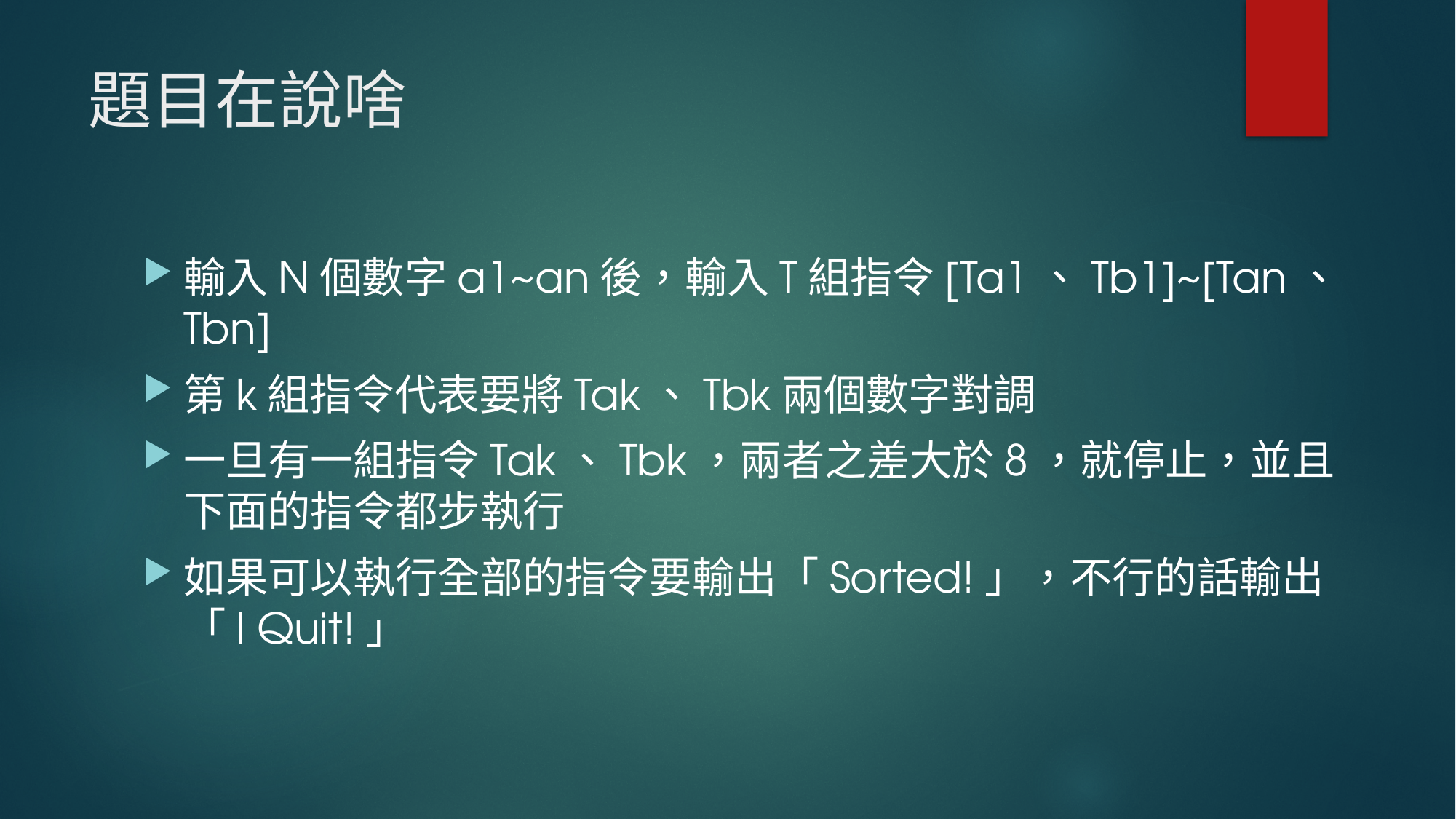

# 題目在說啥
輸入N個數字a1~an後，輸入T組指令[Ta1、Tb1]~[Tan、Tbn]
第k組指令代表要將Tak、Tbk兩個數字對調
一旦有一組指令Tak、Tbk，兩者之差大於8，就停止，並且下面的指令都步執行
如果可以執行全部的指令要輸出「Sorted!」，不行的話輸出「I Quit!」